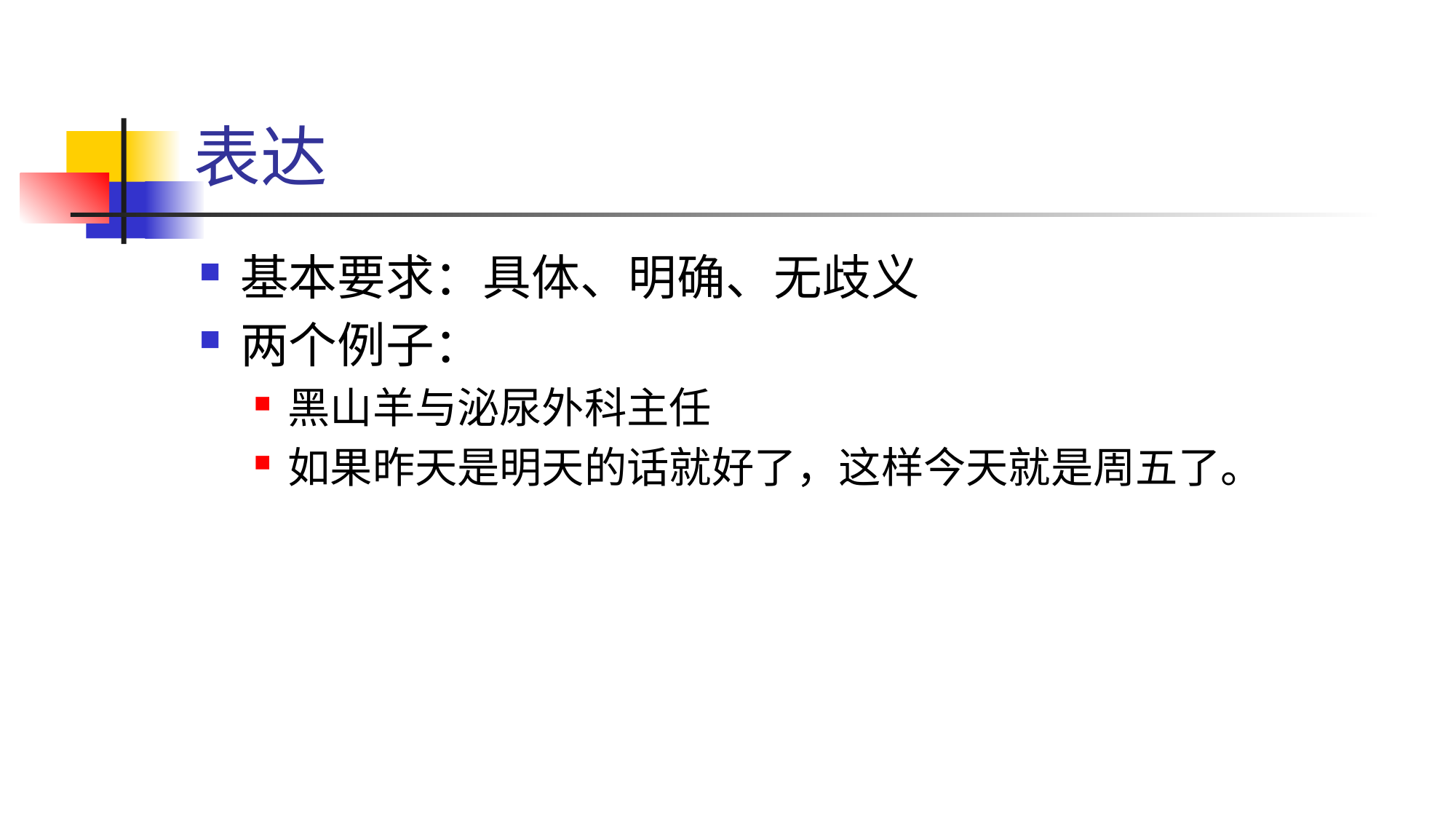

# 表达
基本要求：具体、明确、无歧义
两个例子：
黑山羊与泌尿外科主任
如果昨天是明天的话就好了，这样今天就是周五了。